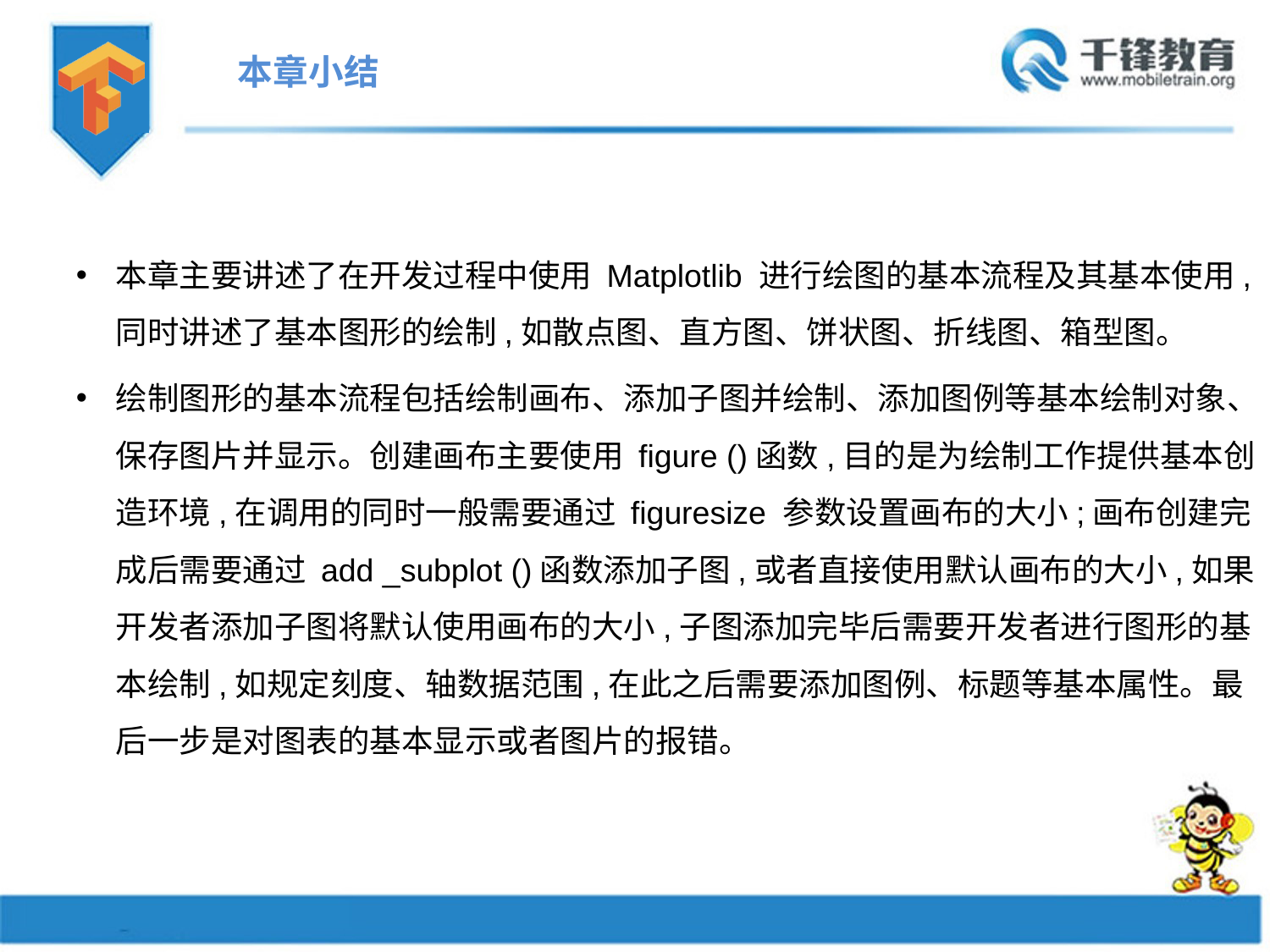

本章小结
本章主要讲述了在开发过程中使用 Matplotlib 进行绘图的基本流程及其基本使用,同时讲述了基本图形的绘制,如散点图、直方图、饼状图、折线图、箱型图。
绘制图形的基本流程包括绘制画布、添加子图并绘制、添加图例等基本绘制对象、保存图片并显示。创建画布主要使用 figure ()函数,目的是为绘制工作提供基本创造环境,在调用的同时一般需要通过 figuresize 参数设置画布的大小;画布创建完成后需要通过 add _subplot ()函数添加子图,或者直接使用默认画布的大小,如果开发者添加子图将默认使用画布的大小,子图添加完毕后需要开发者进行图形的基本绘制,如规定刻度、轴数据范围,在此之后需要添加图例、标题等基本属性。最后一步是对图表的基本显示或者图片的报错。